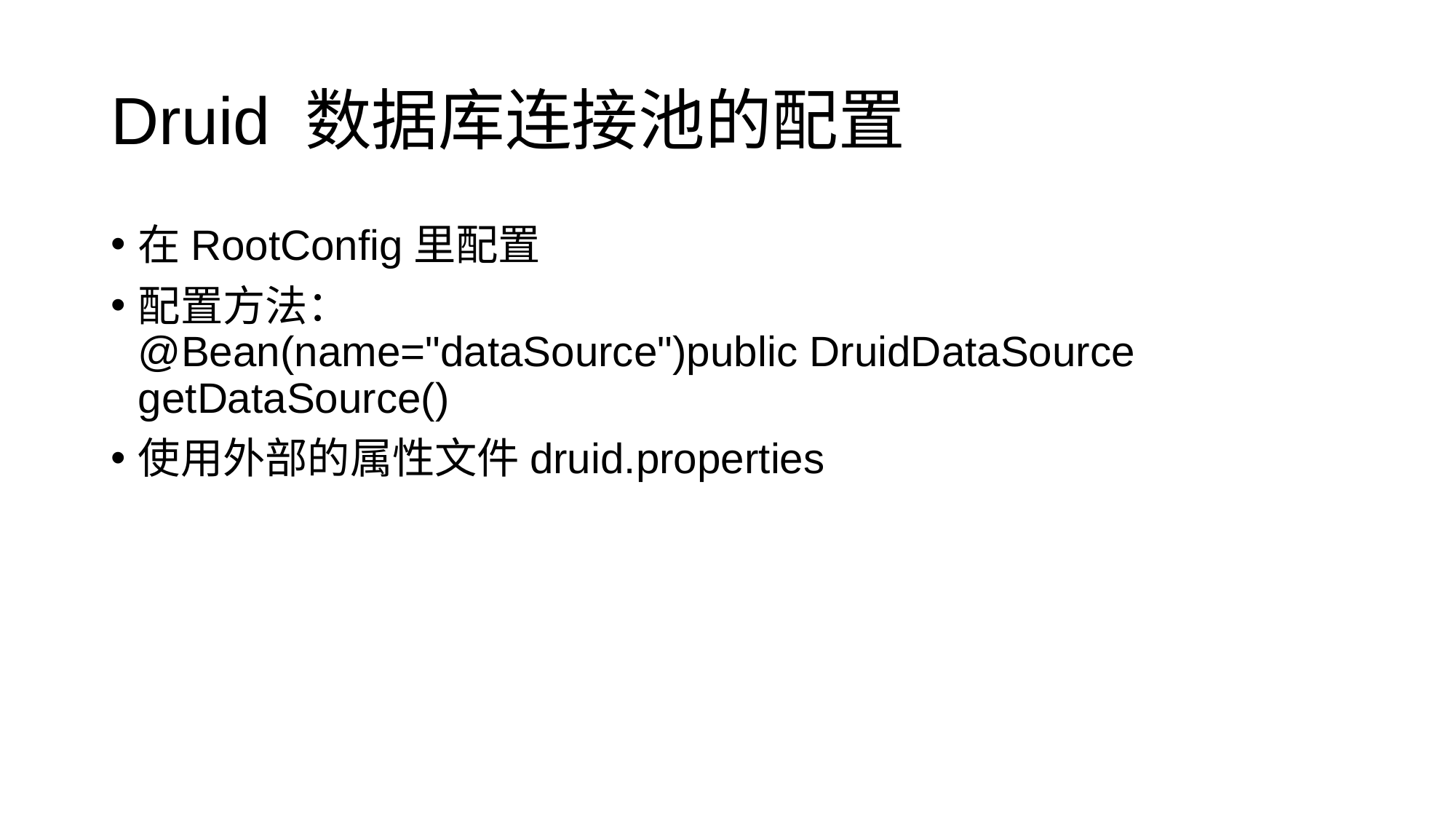

# Druid 数据库连接池的配置
在RootConfig里配置
配置方法：
@Bean(name="dataSource")public DruidDataSource  getDataSource()
使用外部的属性文件druid.properties